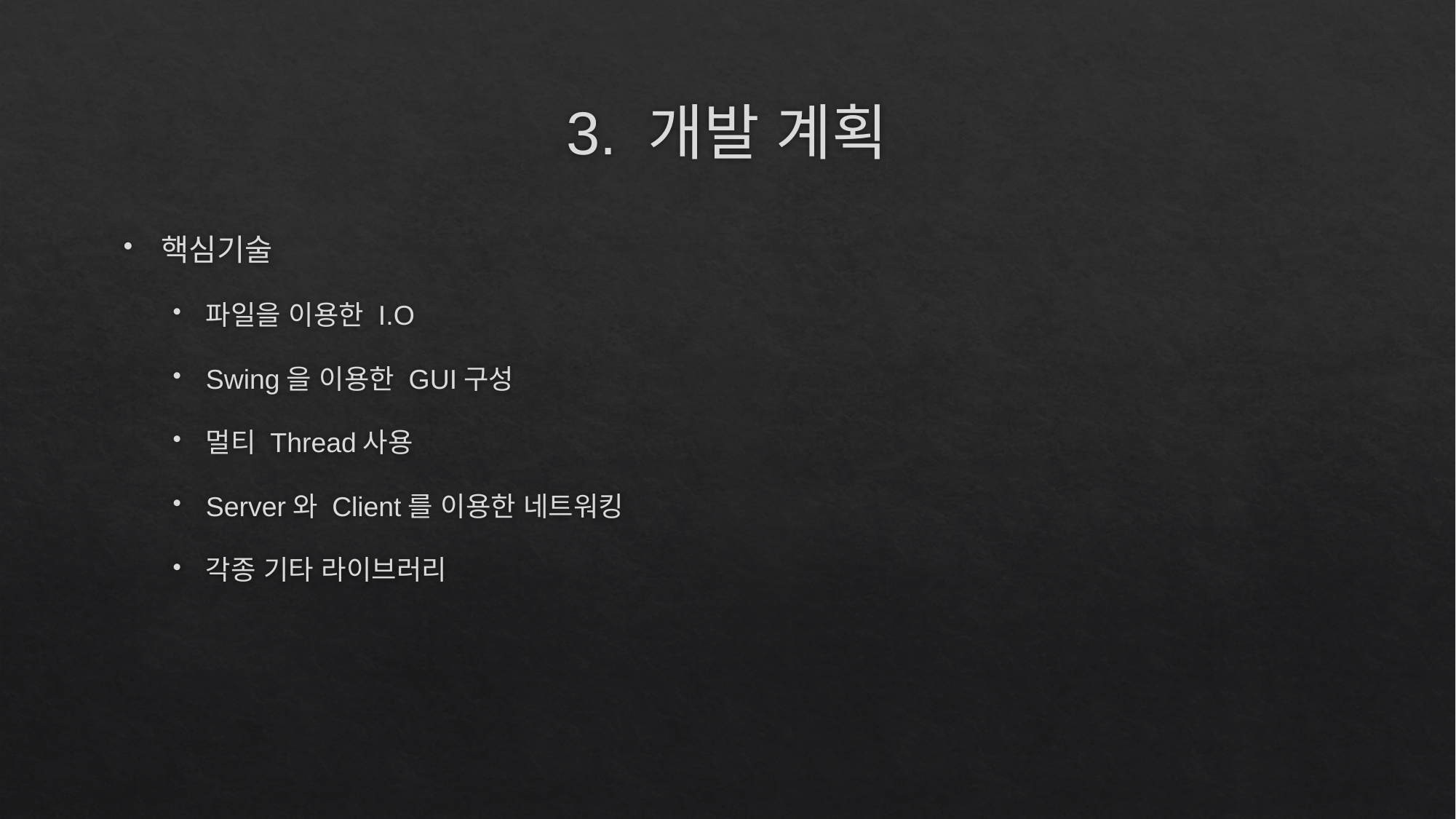

# 3. 개발 계획
핵심기술
파일을 이용한 I.O
Swing을 이용한 GUI구성
멀티 Thread사용
Server와 Client를 이용한 네트워킹
각종 기타 라이브러리